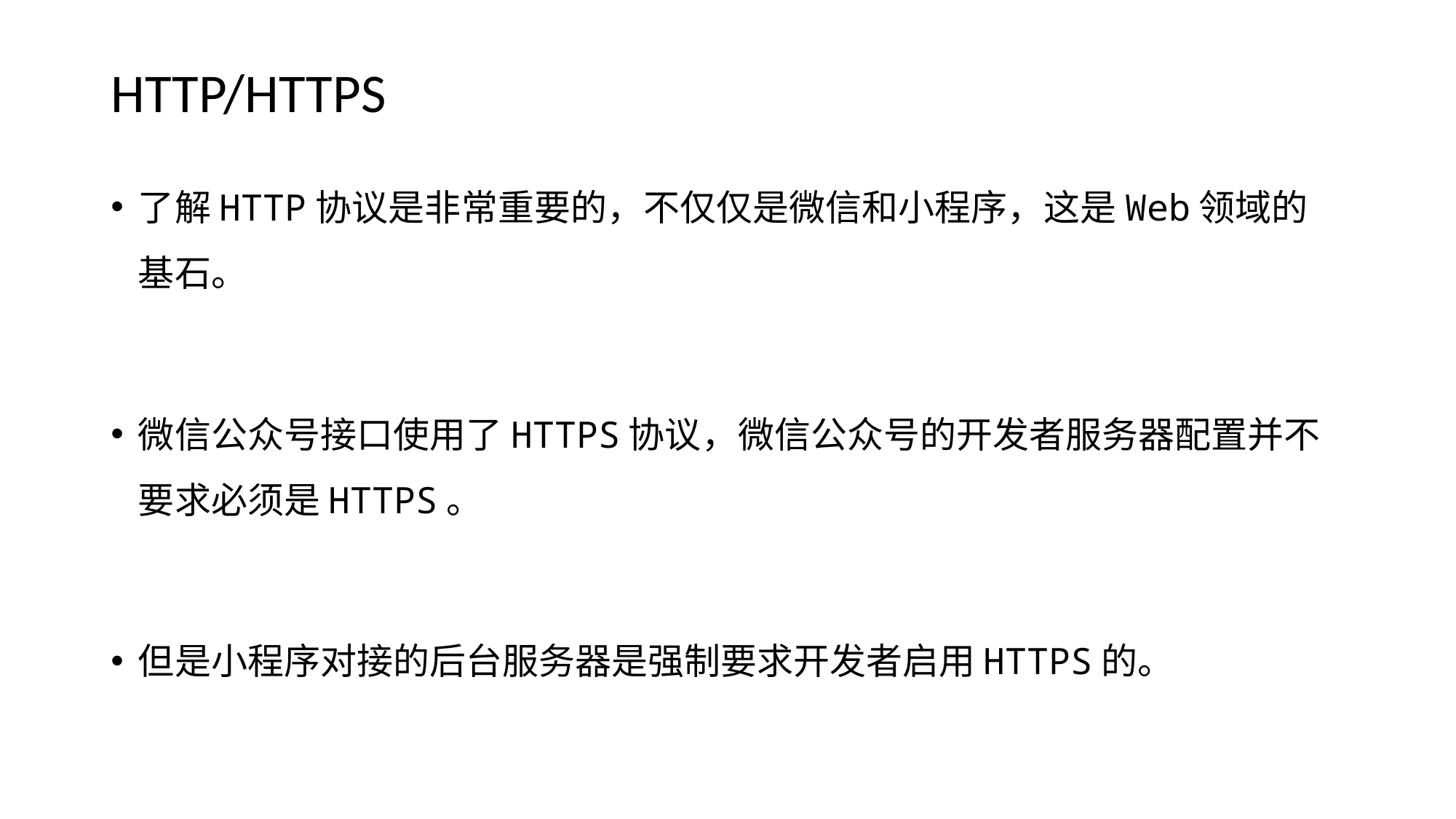

# HTTP/HTTPS
了解HTTP协议是非常重要的，不仅仅是微信和小程序，这是Web领域的基石。

微信公众号接口使用了HTTPS协议，微信公众号的开发者服务器配置并不要求必须是HTTPS。

但是小程序对接的后台服务器是强制要求开发者启用HTTPS的。